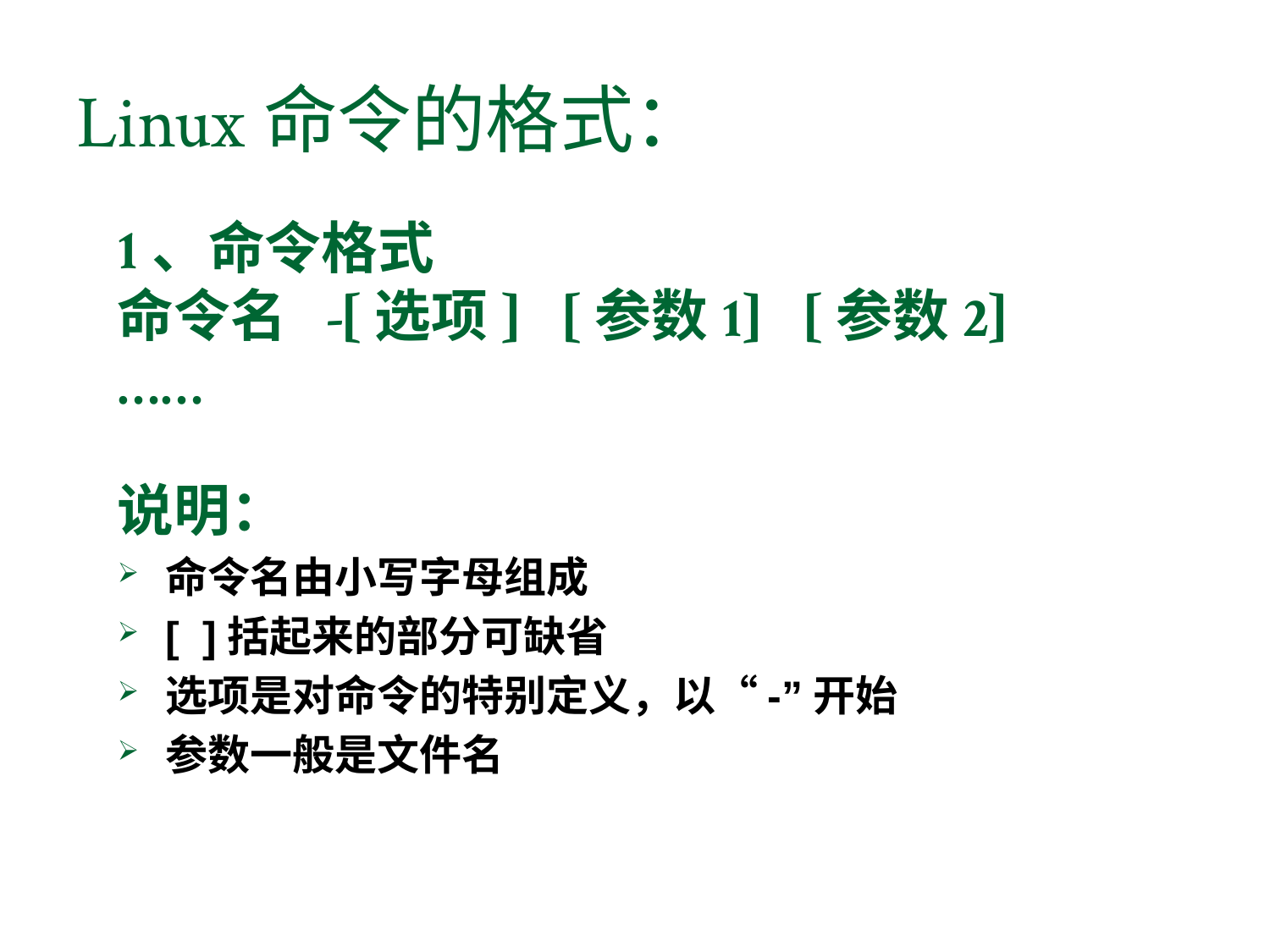

# Linux命令的格式：
1、命令格式
命令名  -[选项]    [参数1]    [参数2]……

说明：
命令名由小写字母组成
[  ]括起来的部分可缺省
选项是对命令的特别定义，以“-”开始
参数一般是文件名